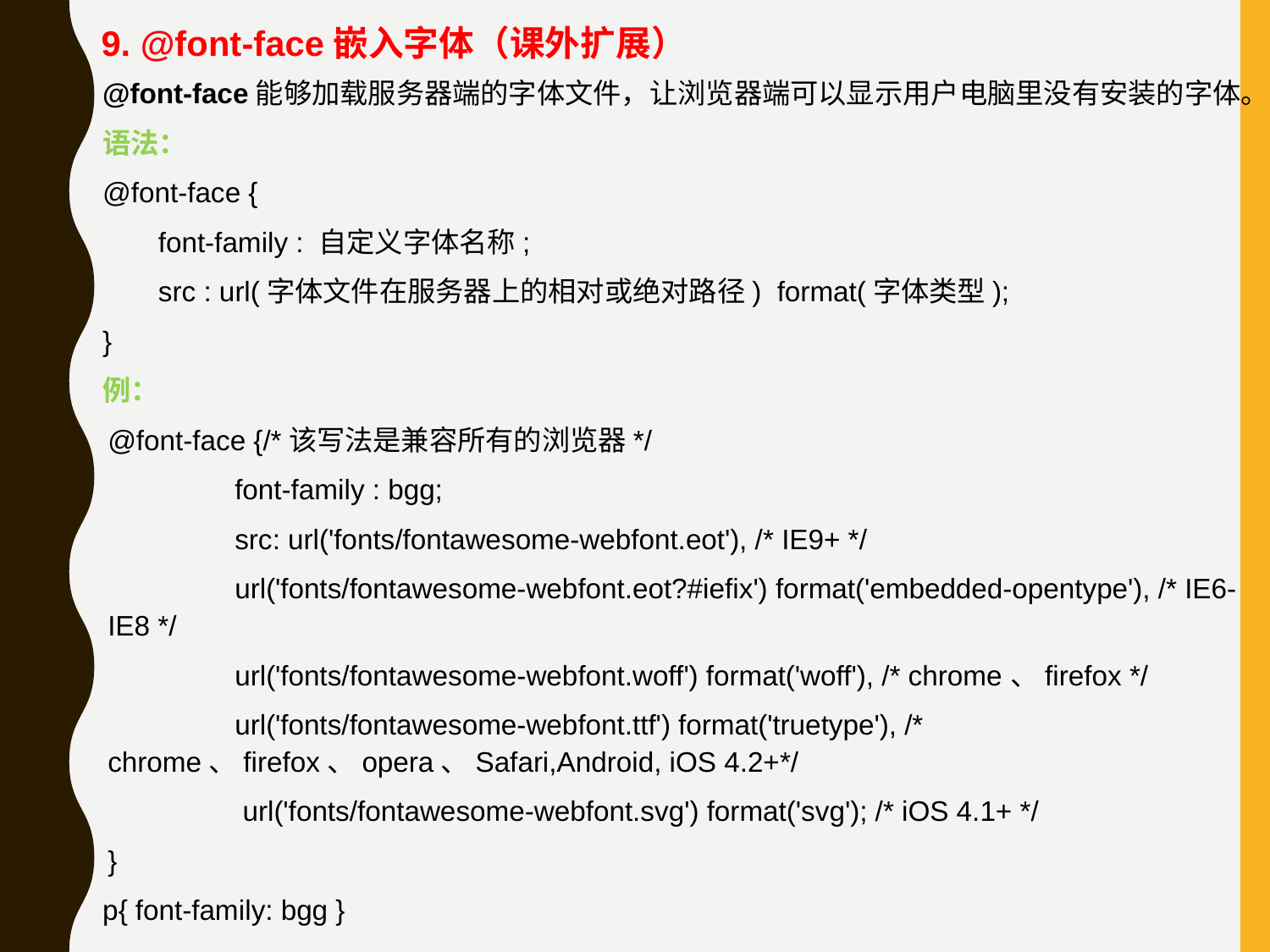

9. @font-face嵌入字体（课外扩展）
@font-face能够加载服务器端的字体文件，让浏览器端可以显示用户电脑里没有安装的字体。
语法：
@font-face {
font-family : 自定义字体名称;
src : url(字体文件在服务器上的相对或绝对路径)  format(字体类型);
}
例：
@font-face {/*该写法是兼容所有的浏览器*/
	font-family : bgg;
	src: url('fonts/fontawesome-webfont.eot'), /* IE9+ */
	url('fonts/fontawesome-webfont.eot?#iefix') format('embedded-opentype'), /* IE6-IE8 */
	url('fonts/fontawesome-webfont.woff') format('woff'), /* chrome、firefox */
	url('fonts/fontawesome-webfont.ttf') format('truetype'), /* chrome、firefox、opera、Safari,Android, iOS 4.2+*/
	 url('fonts/fontawesome-webfont.svg') format('svg'); /* iOS 4.1+ */
}
p{ font-family: bgg }